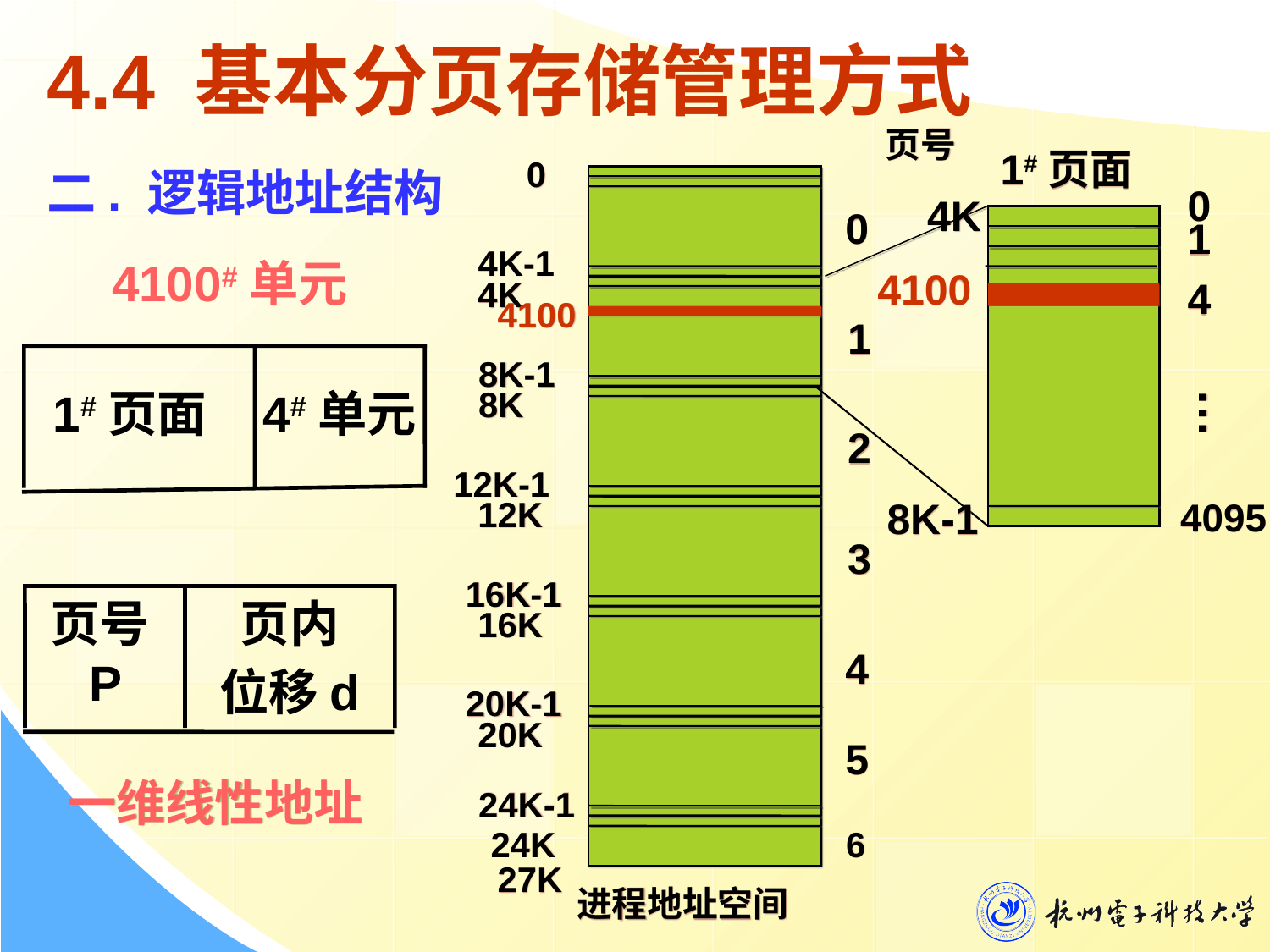

4.4 基本分页存储管理方式
页号
1#页面
0
4K

1

4100

4

…

8K-1
4095

0

0
4K-1

4K

4100

8K-1
8K

12K-1
12K

16K-1
16K

20K-1
20K

24K-1

24K

6

27K
进程地址空间
二. 逻辑地址结构
4100#单元
1

1#页面
4#单元
2

3

页号P
页内
位移d

4
5
一维线性地址